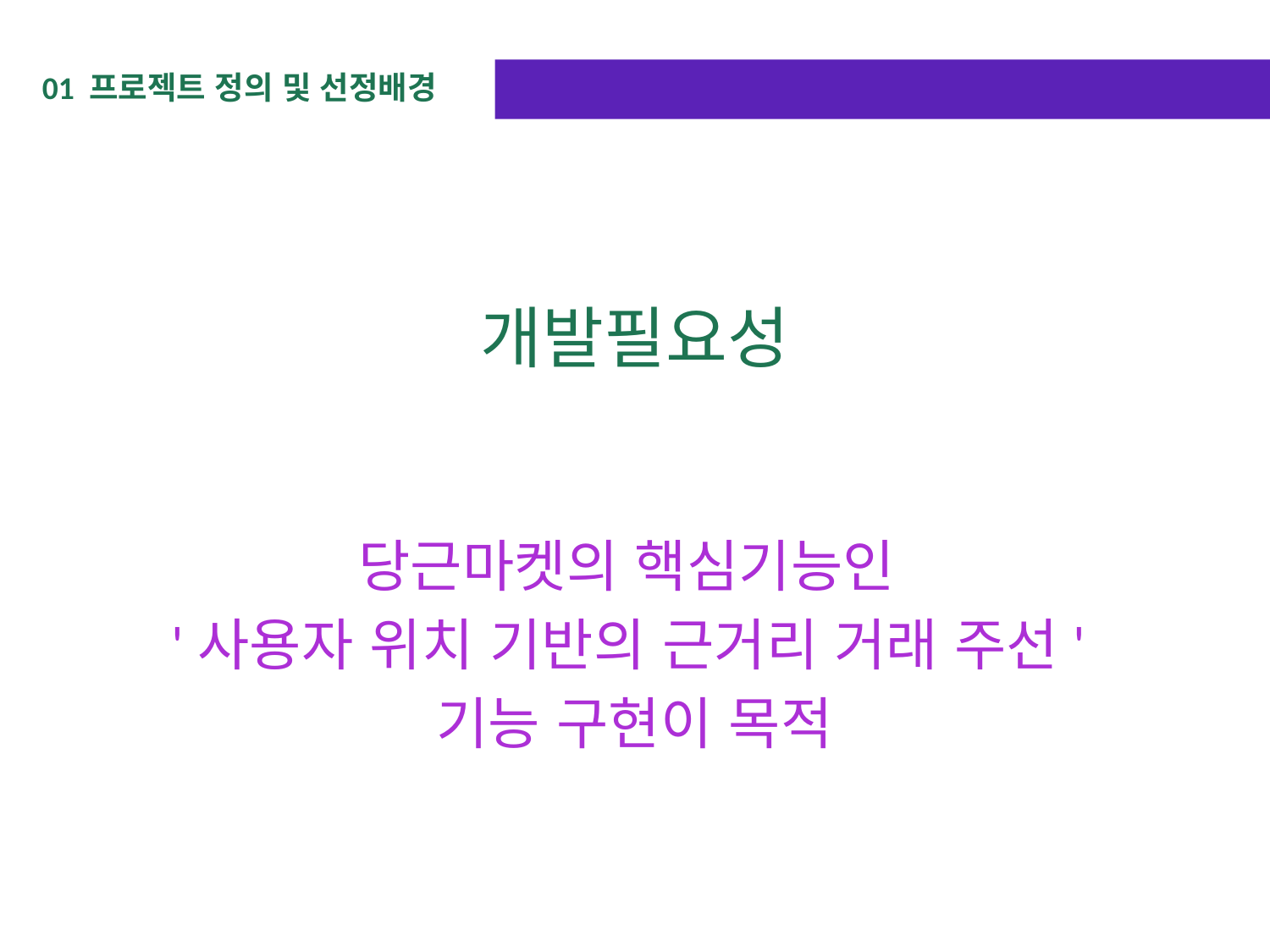

01 프로젝트 정의 및 선정배경

개발필요성

당근마켓의 핵심기능인
'사용자 위치 기반의 근거리 거래 주선'
기능 구현이 목적